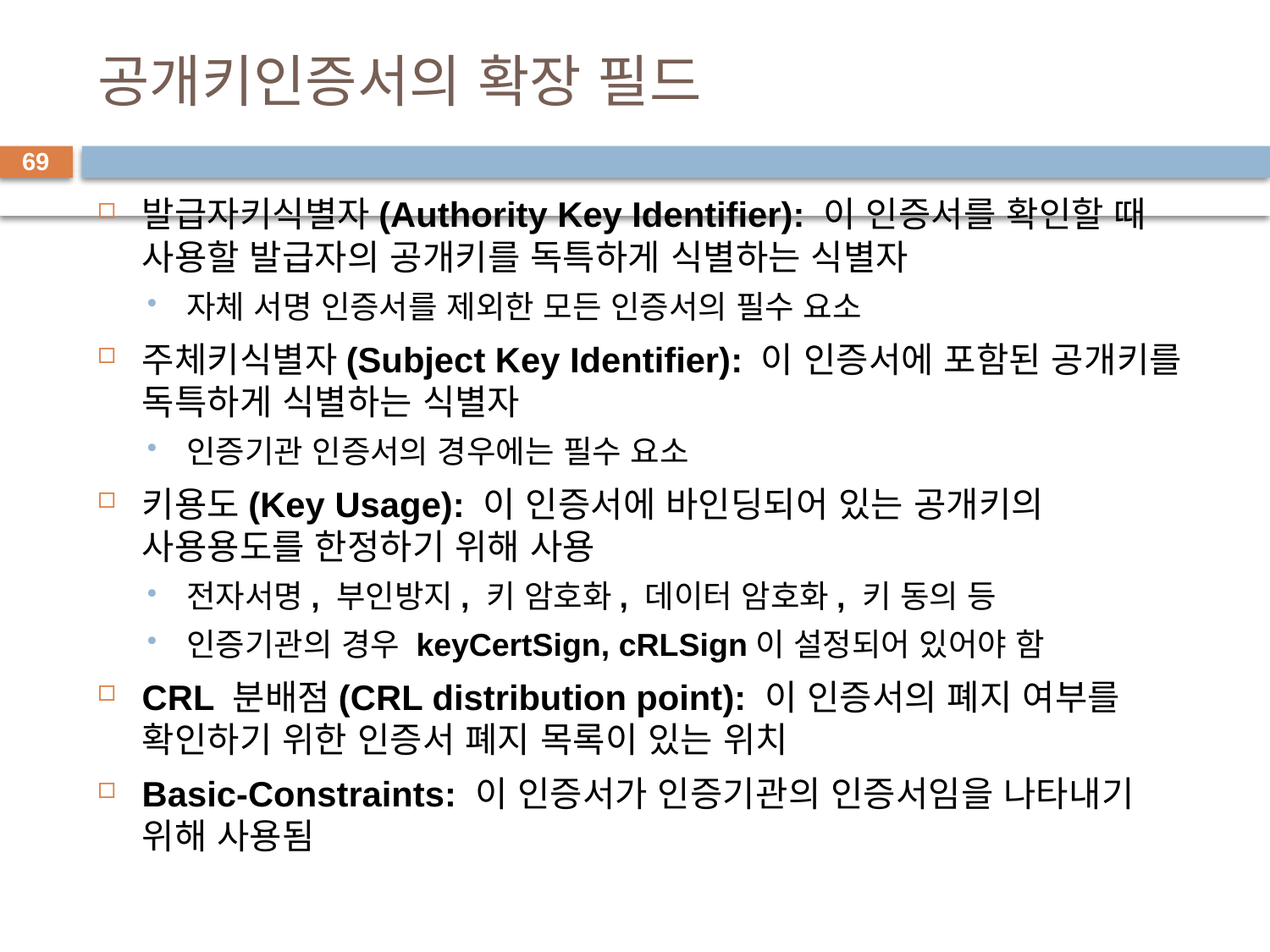

# 공개키인증서의 확장 필드
69
발급자키식별자(Authority Key Identifier): 이 인증서를 확인할 때 사용할 발급자의 공개키를 독특하게 식별하는 식별자
자체 서명 인증서를 제외한 모든 인증서의 필수 요소
주체키식별자(Subject Key Identifier): 이 인증서에 포함된 공개키를 독특하게 식별하는 식별자
인증기관 인증서의 경우에는 필수 요소
키용도(Key Usage): 이 인증서에 바인딩되어 있는 공개키의 사용용도를 한정하기 위해 사용
전자서명, 부인방지, 키 암호화, 데이터 암호화, 키 동의 등
인증기관의 경우 keyCertSign, cRLSign이 설정되어 있어야 함
CRL 분배점(CRL distribution point): 이 인증서의 폐지 여부를 확인하기 위한 인증서 폐지 목록이 있는 위치
Basic-Constraints: 이 인증서가 인증기관의 인증서임을 나타내기 위해 사용됨